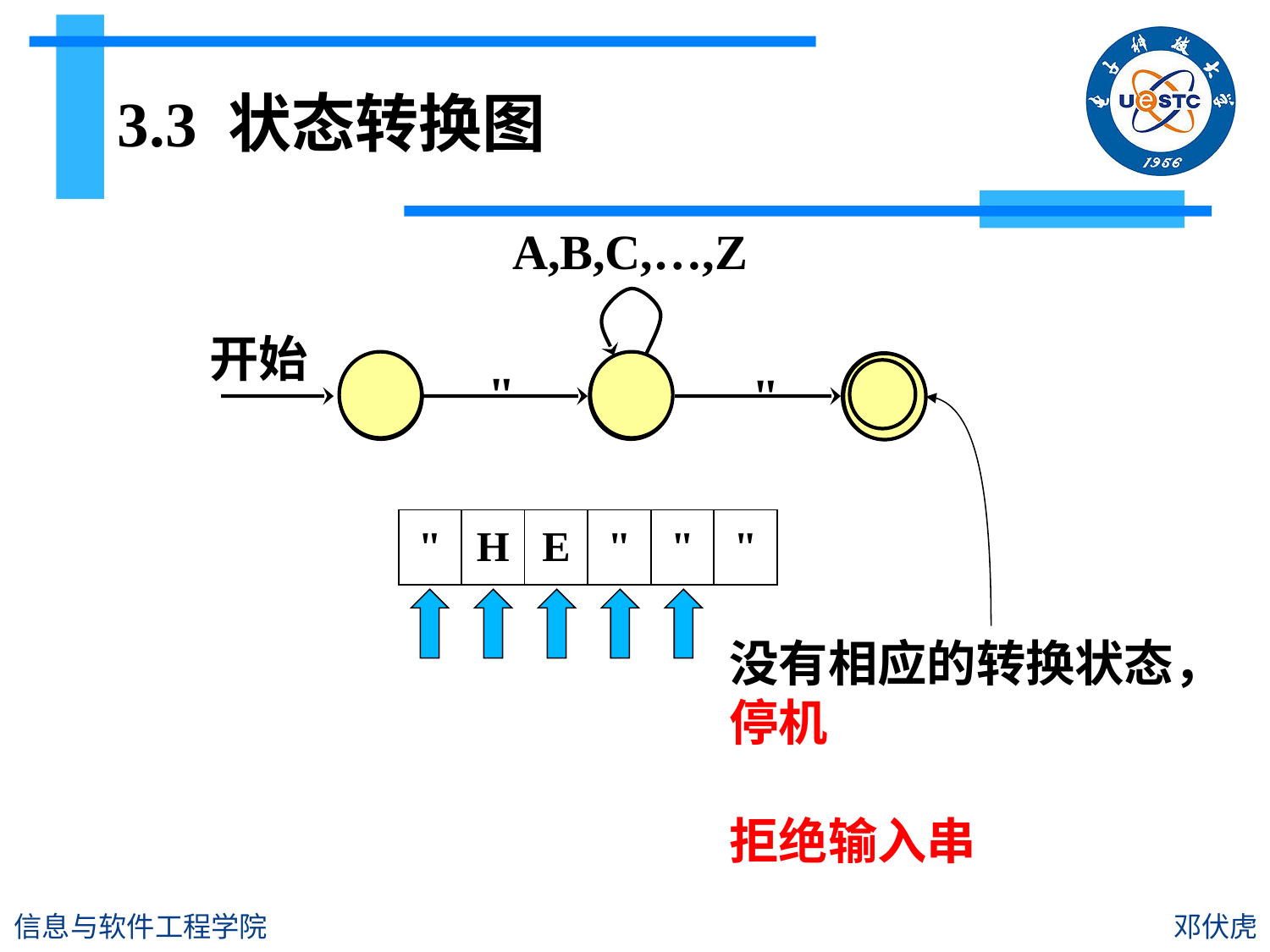

# 3.3 状态转换图
A,B,C,…,Z

开始

"

"

| " | H | E | " | " | " |
| --- | --- | --- | --- | --- | --- |

没有相应的转换状态，停机

拒绝输入串
22
信息与软件工程学院
邓伏虎